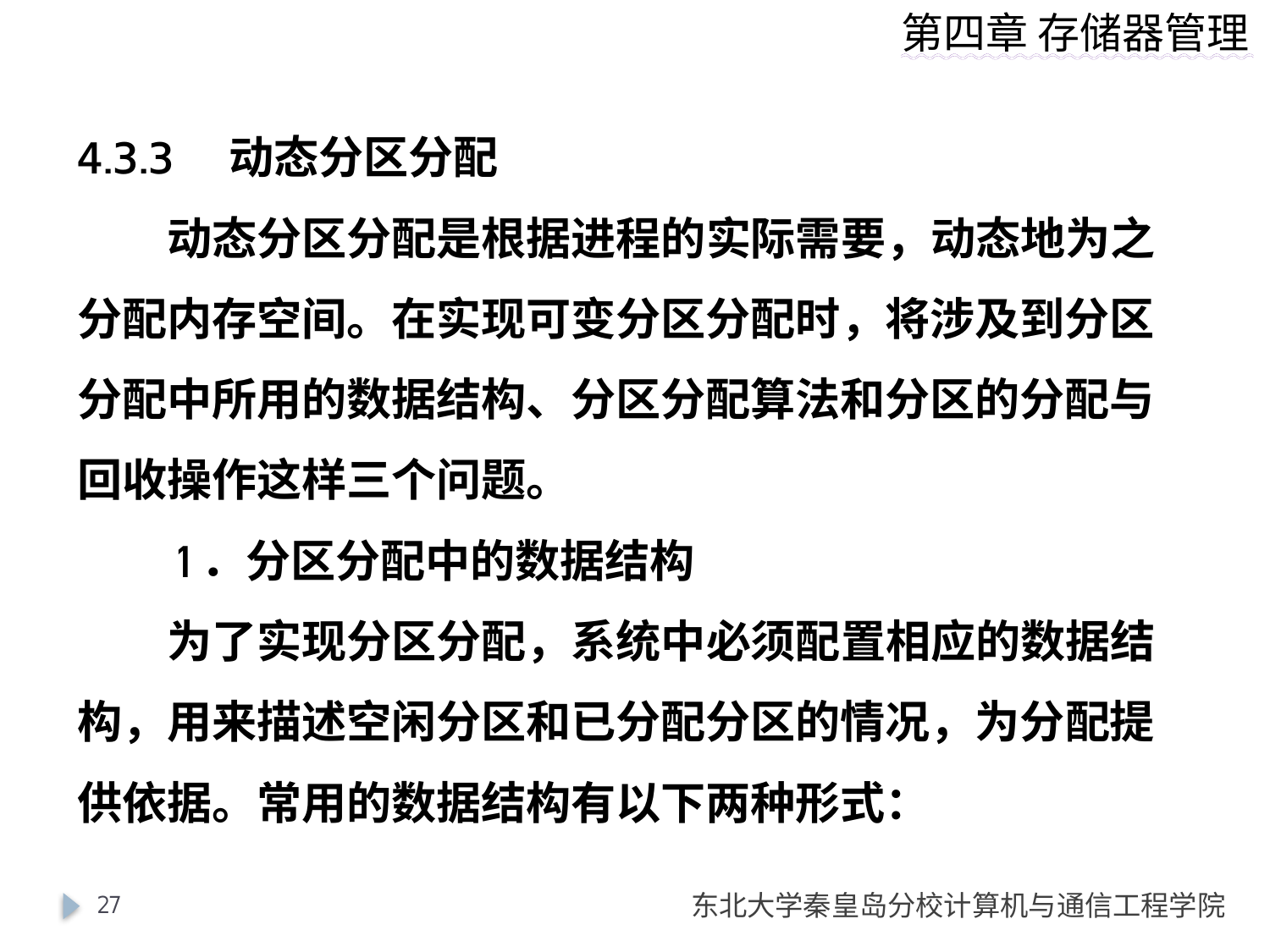

4.3.3　动态分区分配
　　动态分区分配是根据进程的实际需要，动态地为之分配内存空间。在实现可变分区分配时，将涉及到分区分配中所用的数据结构、分区分配算法和分区的分配与回收操作这样三个问题。
　　1．分区分配中的数据结构
　　为了实现分区分配，系统中必须配置相应的数据结构，用来描述空闲分区和已分配分区的情况，为分配提供依据。常用的数据结构有以下两种形式：

27